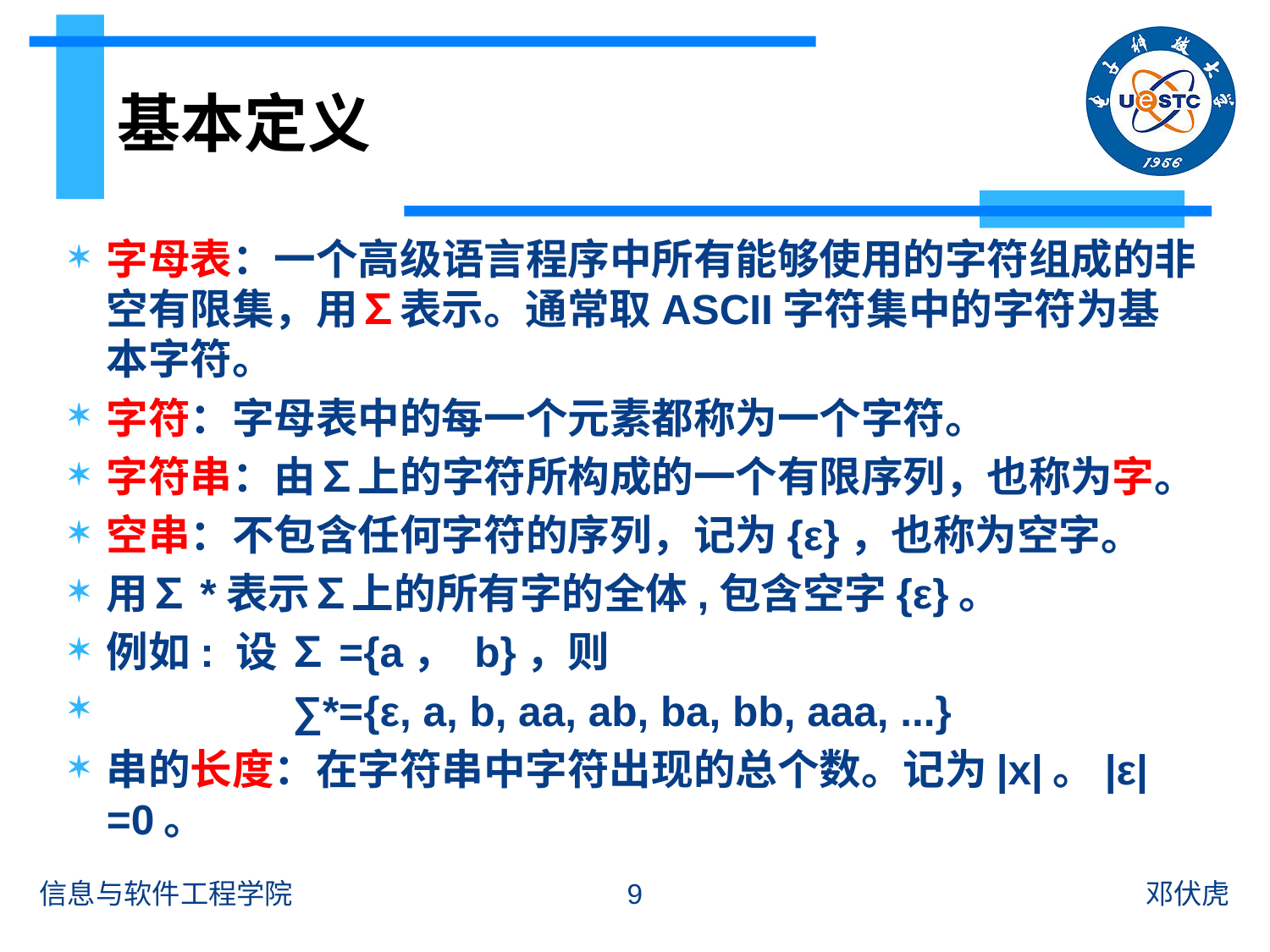

# 基本定义
字母表：一个高级语言程序中所有能够使用的字符组成的非空有限集，用∑表示。通常取ASCII字符集中的字符为基本字符。
字符：字母表中的每一个元素都称为一个字符。
字符串：由∑上的字符所构成的一个有限序列，也称为字。
空串：不包含任何字符的序列，记为{ε}，也称为空字。
用∑*表示∑上的所有字的全体,包含空字{ε}。
例如: 设 ∑={a， b}，则
                ∑*={ε, a, b, aa, ab, ba, bb, aaa, ...}
串的长度：在字符串中字符出现的总个数。记为|x|。|ε|=0。

9
信息与软件工程学院
邓伏虎